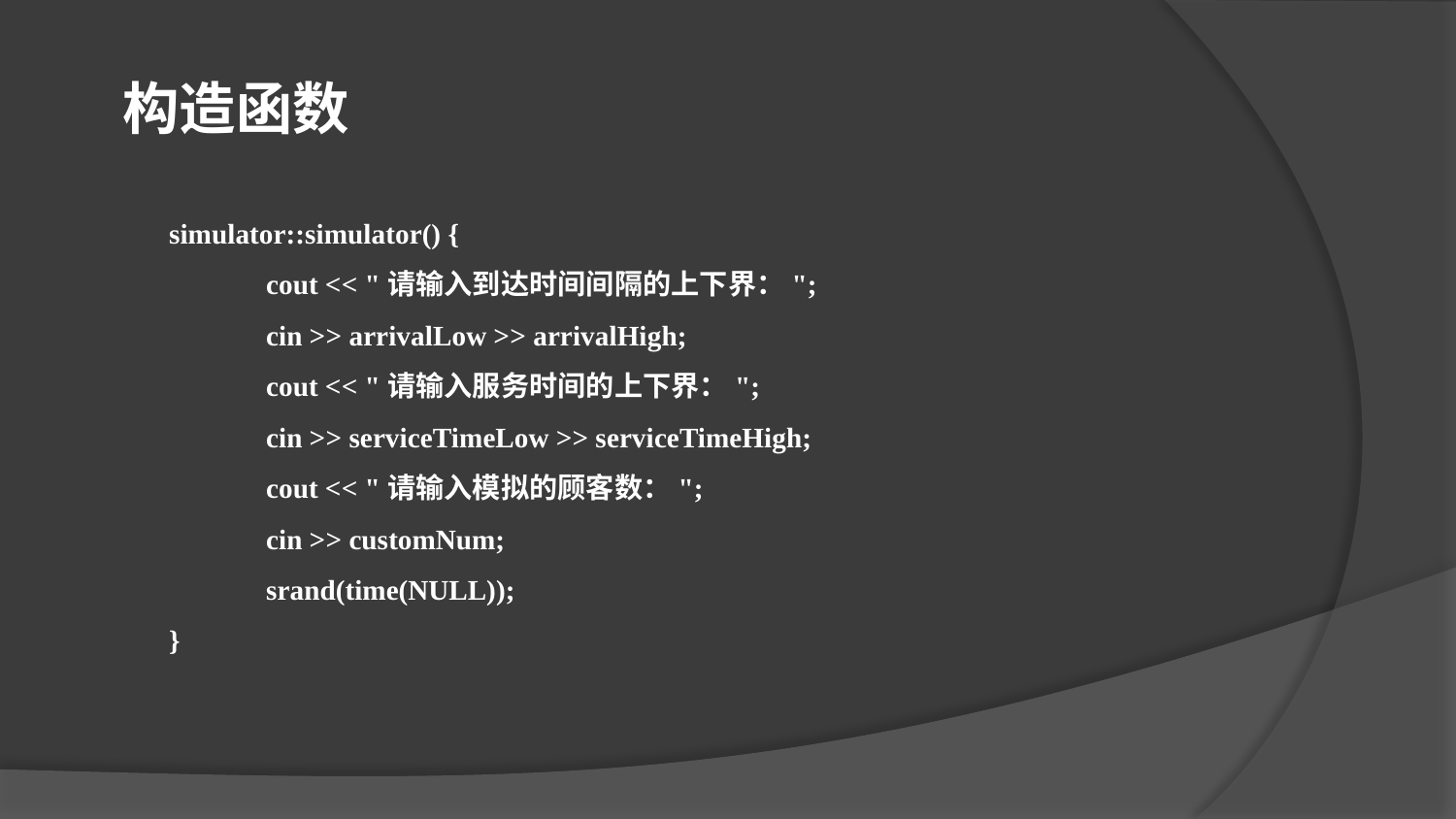

构造函数
simulator::simulator() {
	cout << "请输入到达时间间隔的上下界：";
	cin >> arrivalLow >> arrivalHigh;
	cout << "请输入服务时间的上下界：";
	cin >> serviceTimeLow >> serviceTimeHigh;
	cout << "请输入模拟的顾客数：";
	cin >> customNum;
	srand(time(NULL));
}